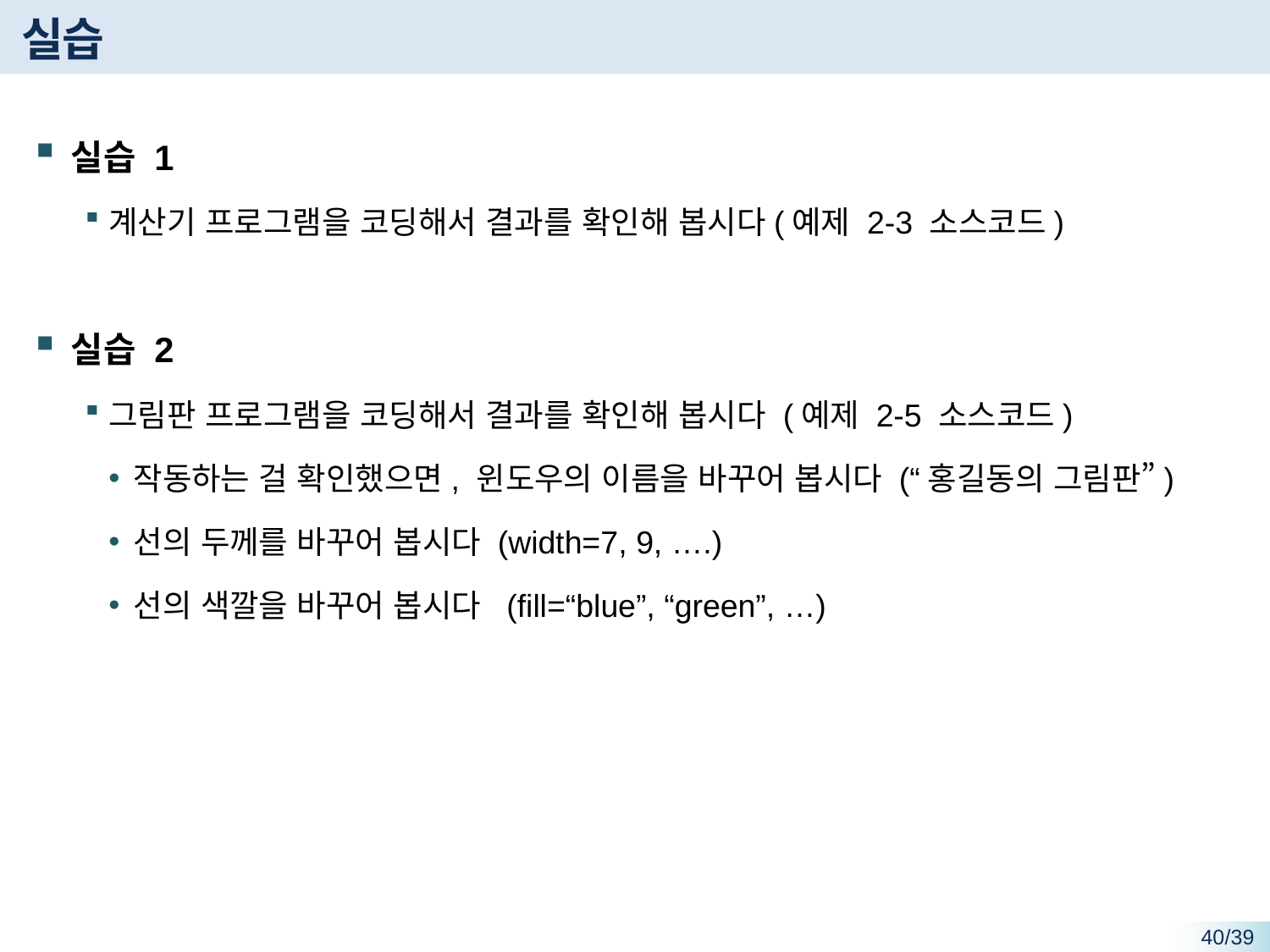

# 실습
실습 1
계산기 프로그램을 코딩해서 결과를 확인해 봅시다(예제 2-3 소스코드)

실습 2
그림판 프로그램을 코딩해서 결과를 확인해 봅시다 (예제 2-5 소스코드)
작동하는 걸 확인했으면, 윈도우의 이름을 바꾸어 봅시다 (“홍길동의 그림판”)
선의 두께를 바꾸어 봅시다 (width=7, 9, ….)
선의 색깔을 바꾸어 봅시다  (fill=“blue”, “green”, …)